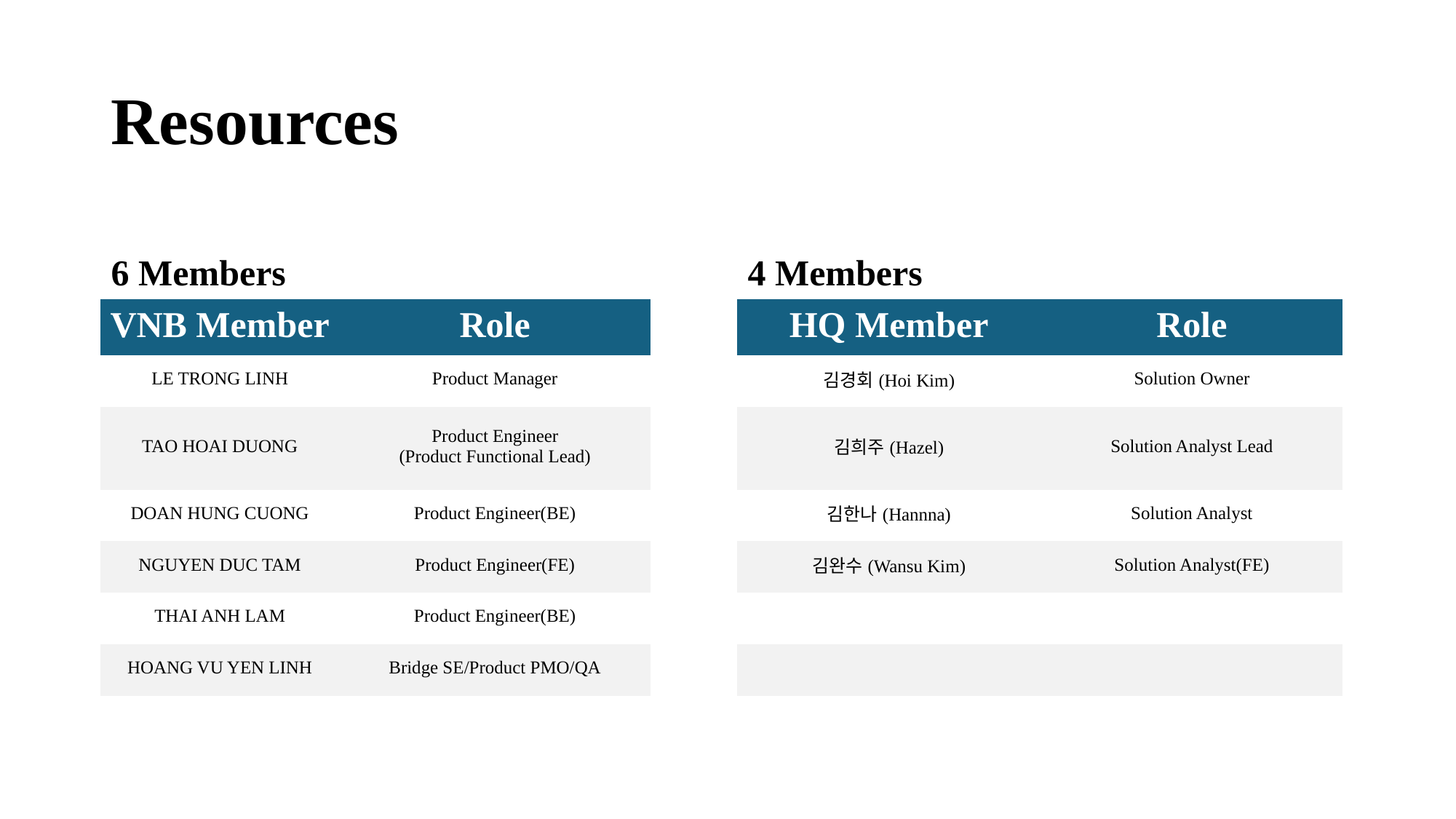

# Resources
6 Members
4 Members
| VNB Member | Role |
| --- | --- |
| LE TRONG LINH | Product Manager |
| TAO HOAI DUONG | Product Engineer (Product Functional Lead) |
| DOAN HUNG CUONG | Product Engineer(BE) |
| NGUYEN DUC TAM | Product Engineer(FE) |
| THAI ANH LAM | Product Engineer(BE) |
| HOANG VU YEN LINH | Bridge SE/Product PMO/QA |
| HQ Member | Role |
| --- | --- |
| 김경회(Hoi Kim) | Solution Owner |
| 김희주(Hazel) | Solution Analyst Lead |
| 김한나(Hannna) | Solution Analyst |
| 김완수(Wansu Kim) | Solution Analyst(FE) |
|  |  |
|  |  |